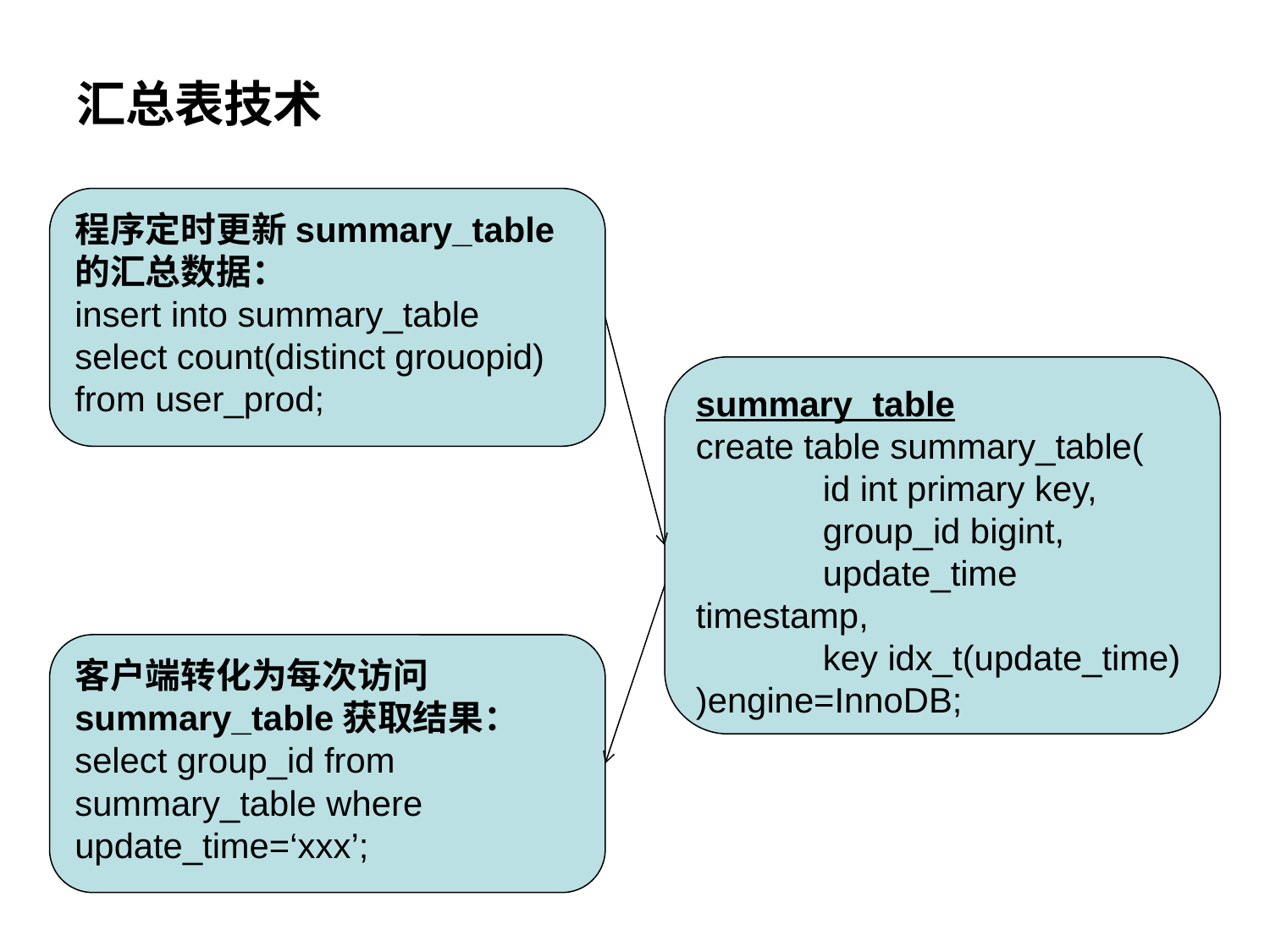

# 汇总表技术
程序定时更新summary_table的汇总数据：
insert into summary_table
select count(distinct grouopid) from user_prod;

summary_table
create table summary_table(
	id int primary key,
	group_id bigint,
	update_time timestamp,
	key idx_t(update_time)
)engine=InnoDB;

客户端转化为每次访问summary_table获取结果：
select group_id from summary_table where update_time=‘xxx’;